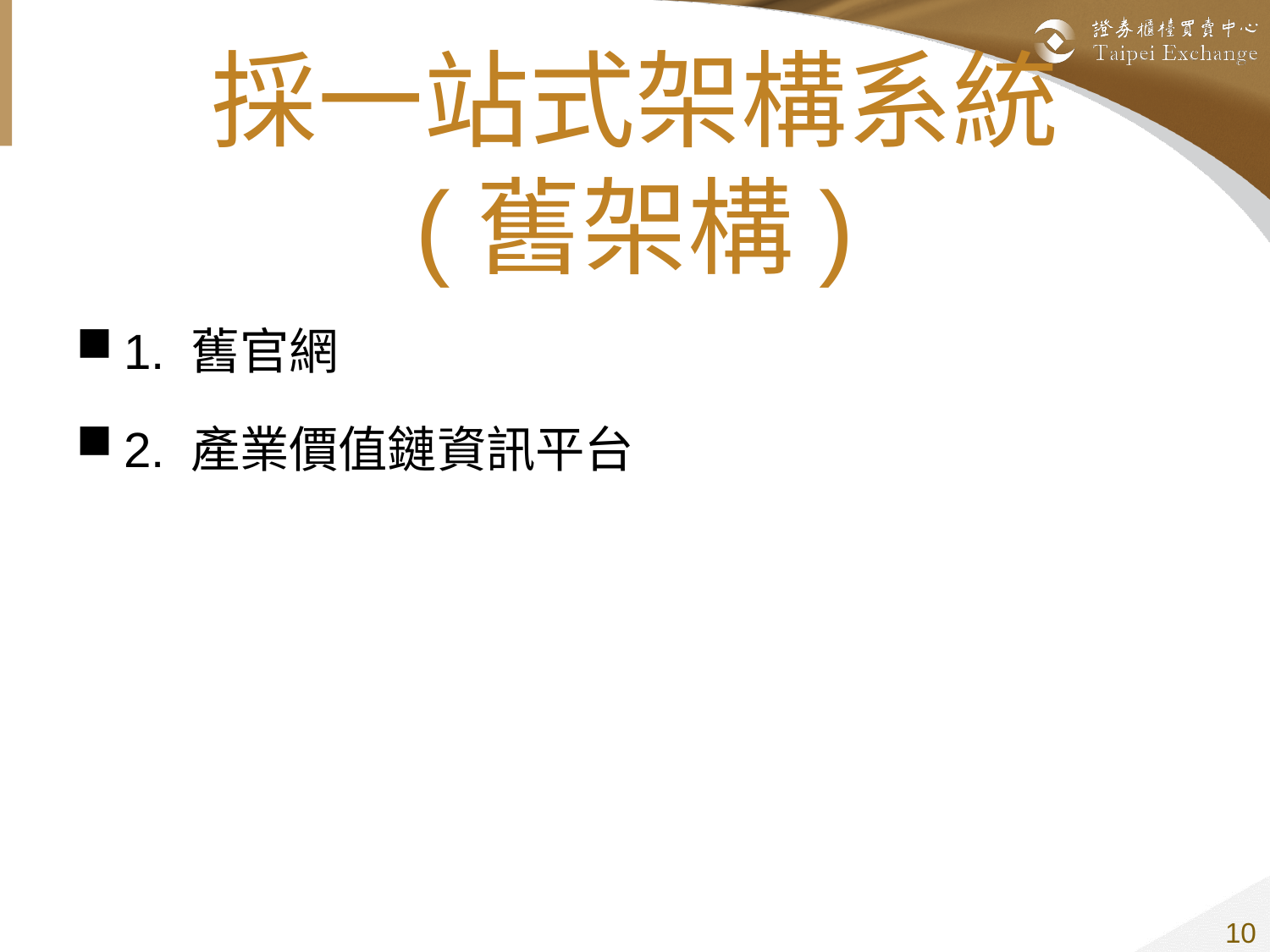

# 採一站式架構系統 (舊架構)
1. 舊官網
2. 產業價值鏈資訊平台